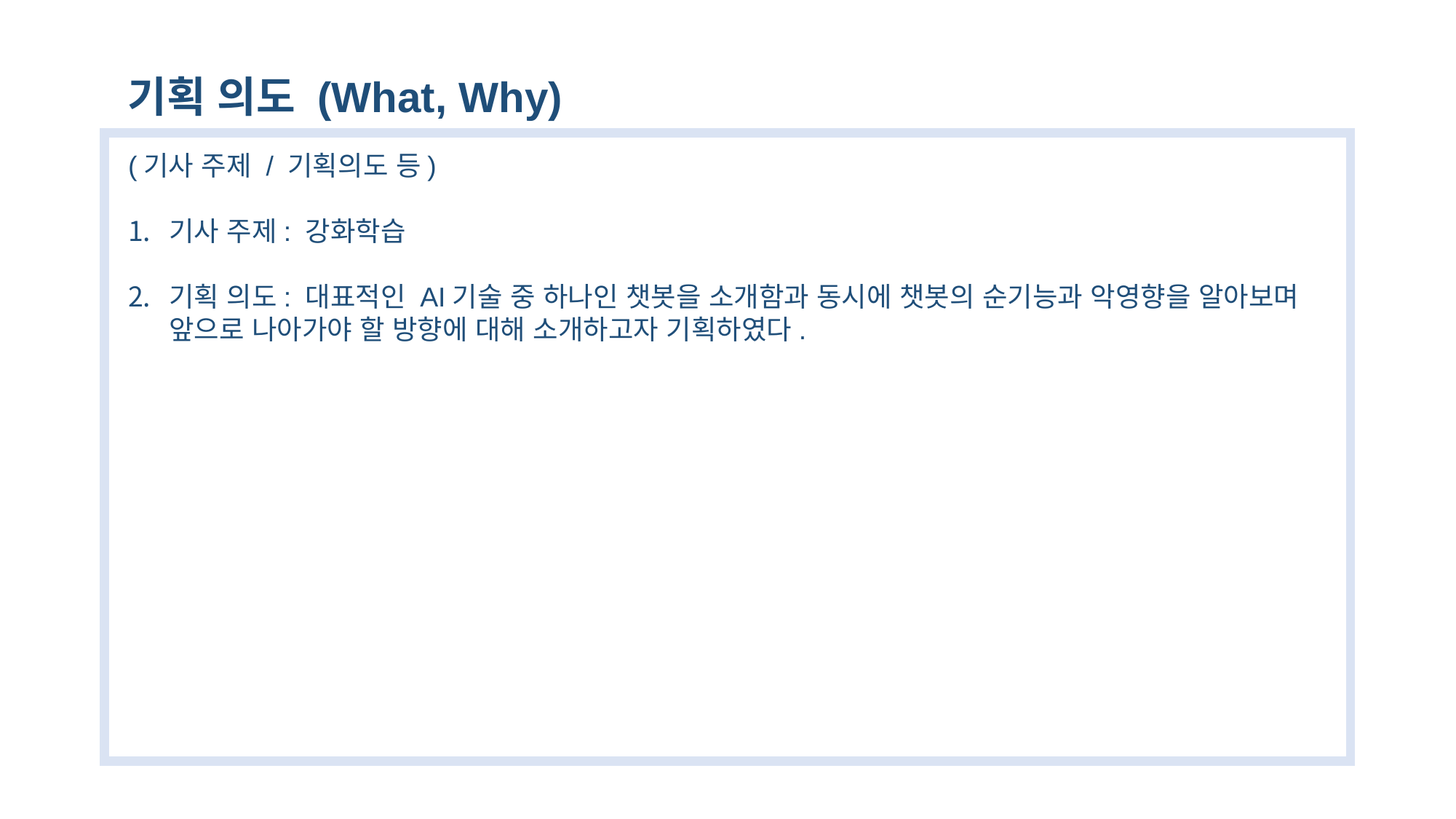

기획 의도 (What, Why)

(기사 주제 / 기획의도 등)

기사 주제: 강화학습

기획 의도: 대표적인 AI기술 중 하나인 챗봇을 소개함과 동시에 챗봇의 순기능과 악영향을 알아보며 앞으로 나아가야 할 방향에 대해 소개하고자 기획하였다.